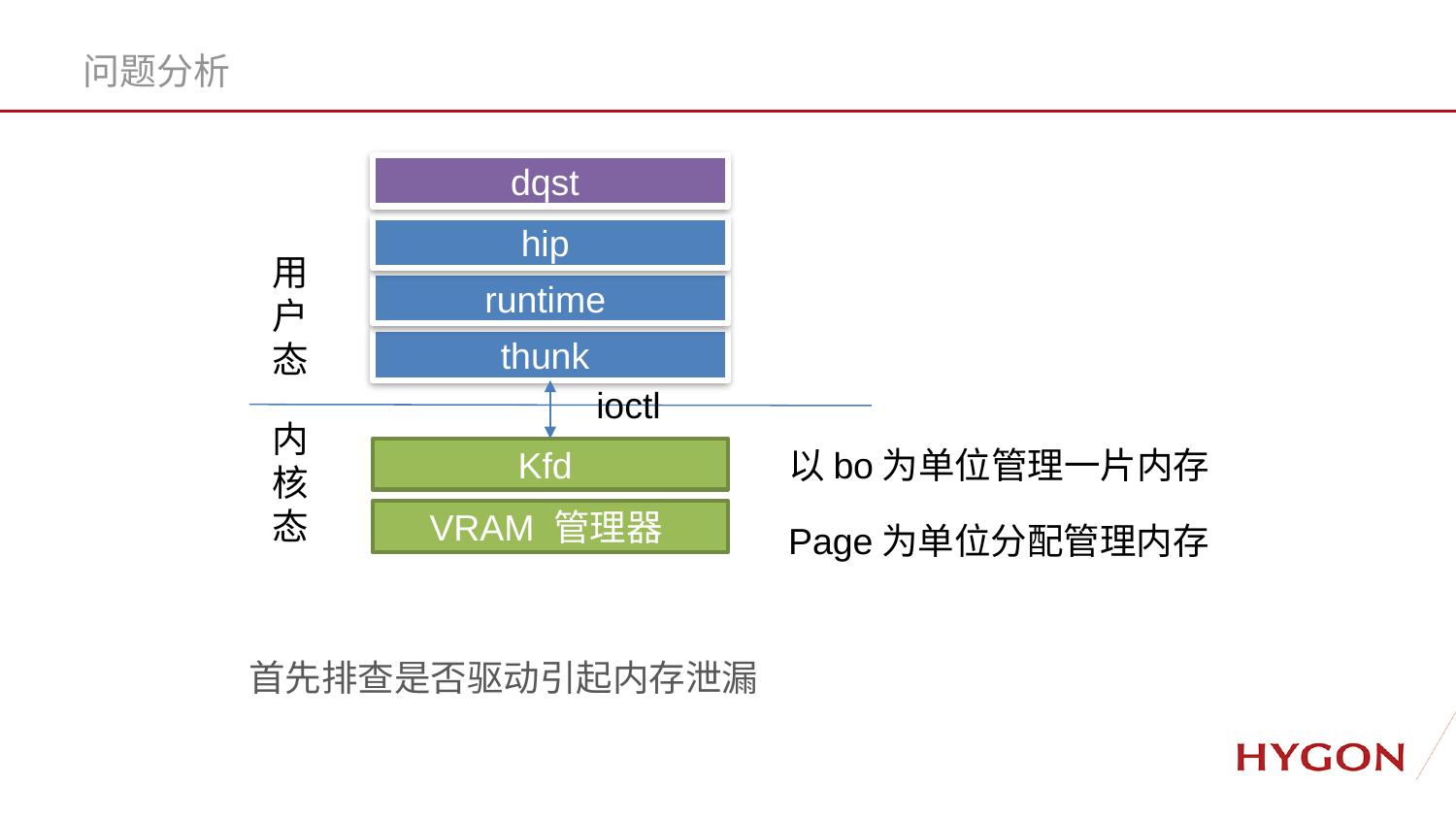

问题分析
dqst
hip
用户态
runtime
thunk
ioctl
内核态
以bo为单位管理一片内存
Kfd
VRAM 管理器
Page为单位分配管理内存
首先排查是否驱动引起内存泄漏